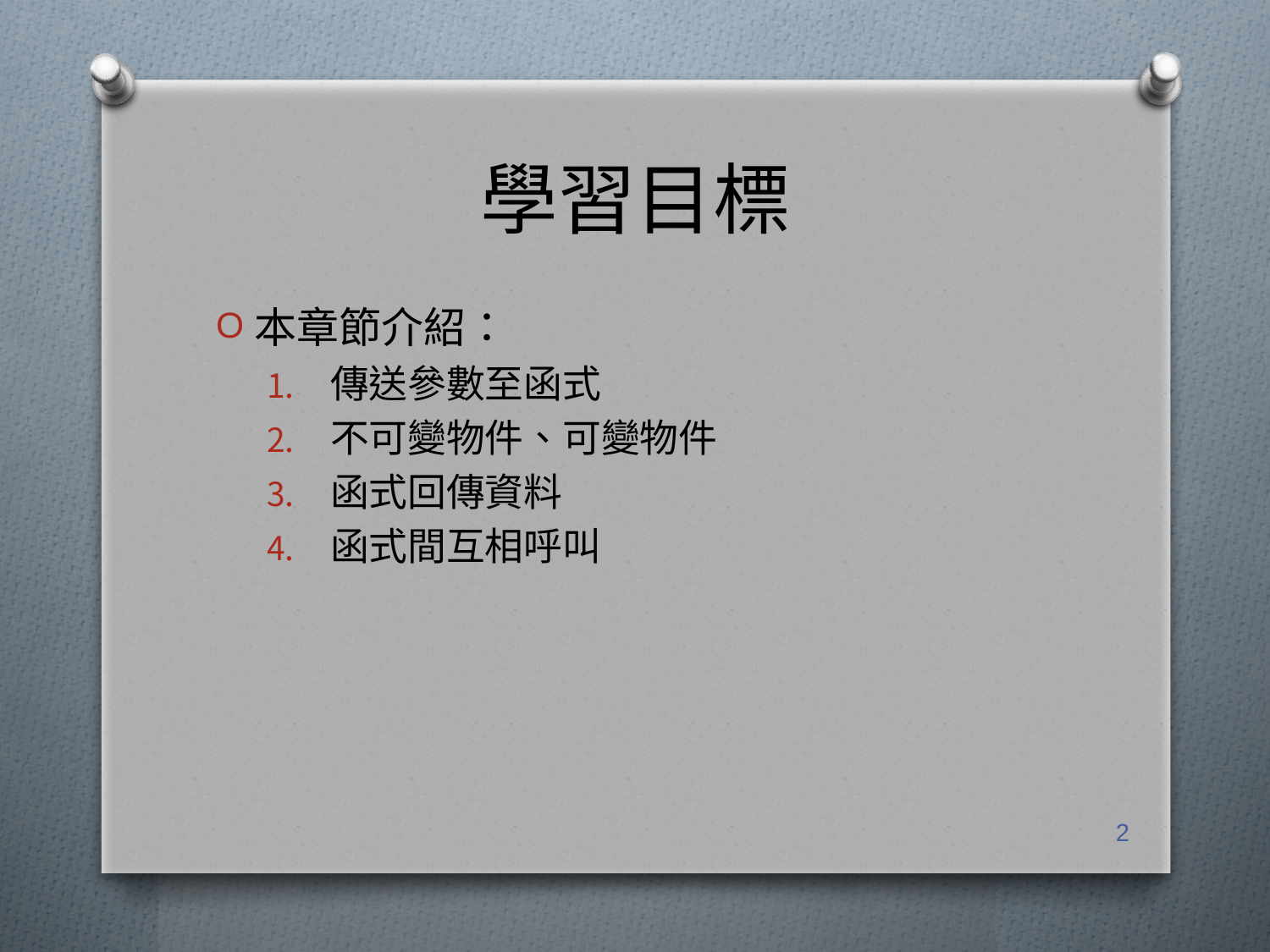

# 學習目標
本章節介紹：
傳送參數至函式
不可變物件、可變物件
函式回傳資料
函式間互相呼叫
2